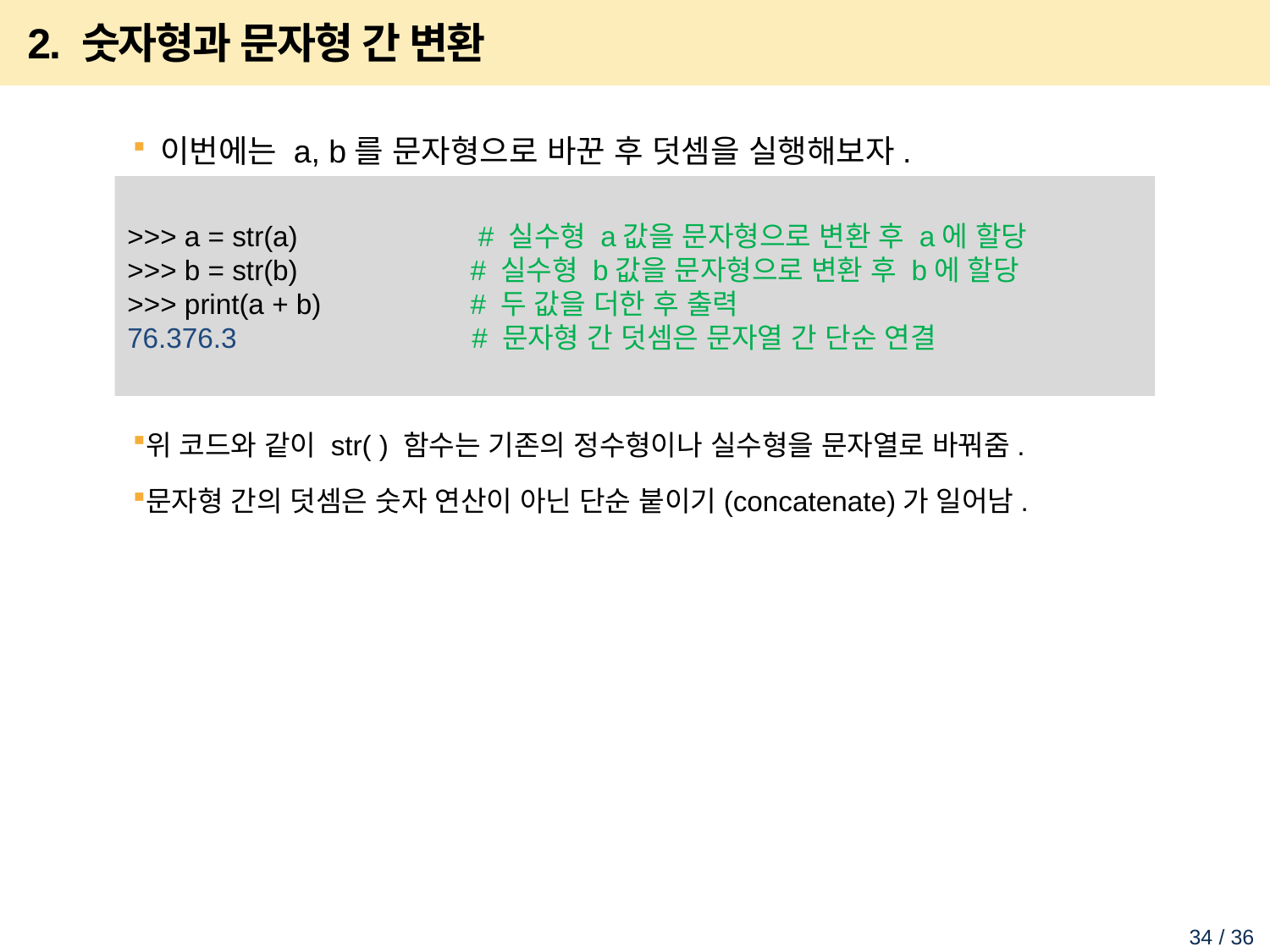

# 2. 숫자형과 문자형 간 변환
 이번에는 a, b를 문자형으로 바꾼 후 덧셈을 실행해보자.

위 코드와 같이 str( ) 함수는 기존의 정수형이나 실수형을 문자열로 바꿔줌.
문자형 간의 덧셈은 숫자 연산이 아닌 단순 붙이기(concatenate)가 일어남.
>>> a = str(a)                       # 실수형 a값을 문자형으로 변환 후 a에 할당
>>> b = str(b)                      # 실수형 b값을 문자형으로 변환 후 b에 할당
>>> print(a + b)                   # 두 값을 더한 후 출력
76.376.3                              # 문자형 간 덧셈은 문자열 간 단순 연결